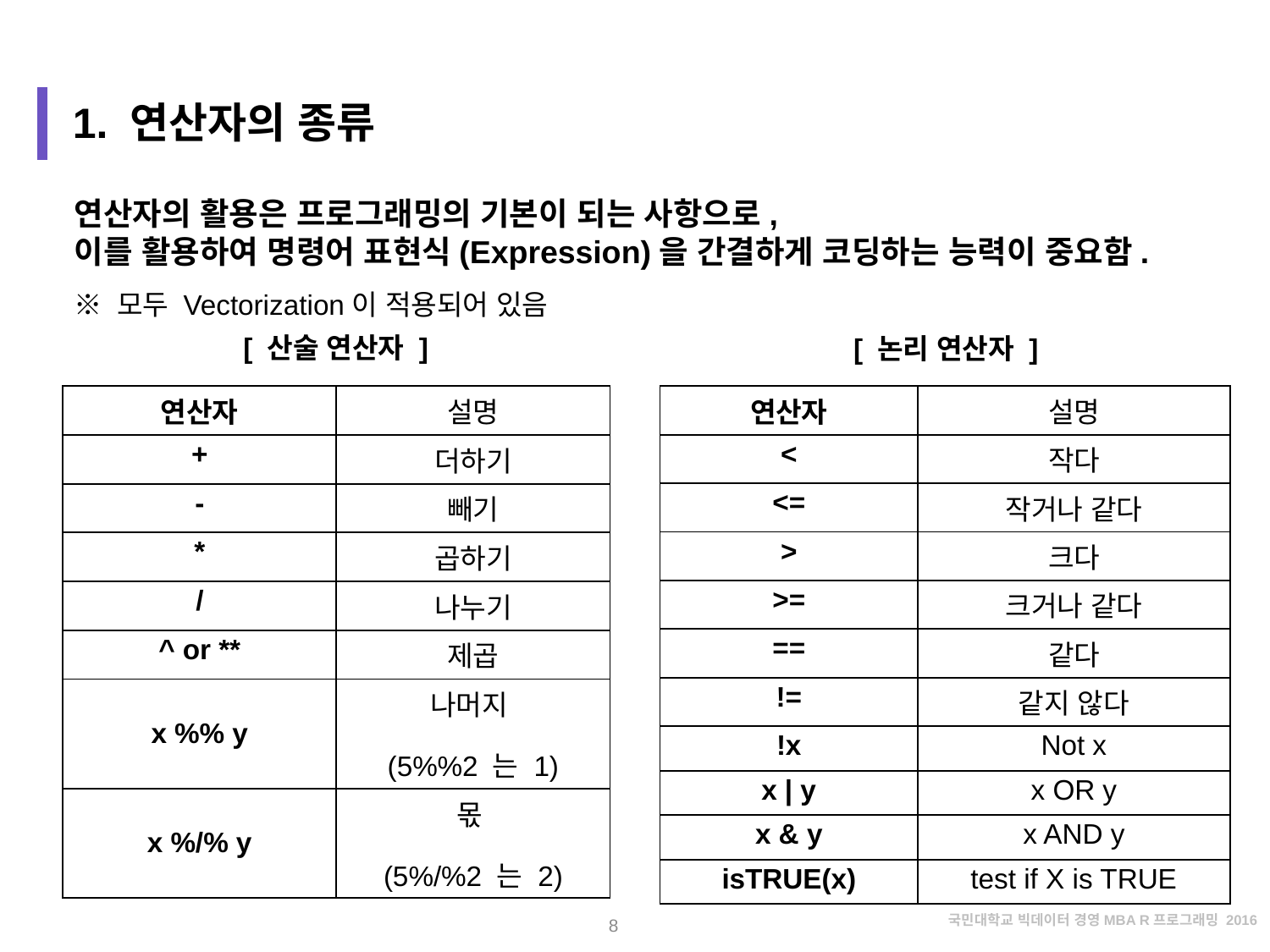

1. 연산자의 종류
연산자의 활용은 프로그래밍의 기본이 되는 사항으로,
이를 활용하여 명령어 표현식(Expression)을 간결하게 코딩하는 능력이 중요함.
※ 모두 Vectorization이 적용되어 있음
[ 산술 연산자 ]
[ 논리 연산자 ]
| 연산자 | 설명 |
| --- | --- |
| < | 작다 |
| <= | 작거나 같다 |
| > | 크다 |
| >= | 크거나 같다 |
| == | 같다 |
| != | 같지 않다 |
| !x | Not x |
| x | y | x OR y |
| x & y | x AND y |
| isTRUE(x) | test if X is TRUE |
| 연산자 | 설명 |
| --- | --- |
| + | 더하기 |
| - | 빼기 |
| \* | 곱하기 |
| / | 나누기 |
| ^ or \*\* | 제곱 |
| x %% y | 나머지 (5%%2 는 1) |
| x %/% y | 몫 (5%/%2 는 2) |
8